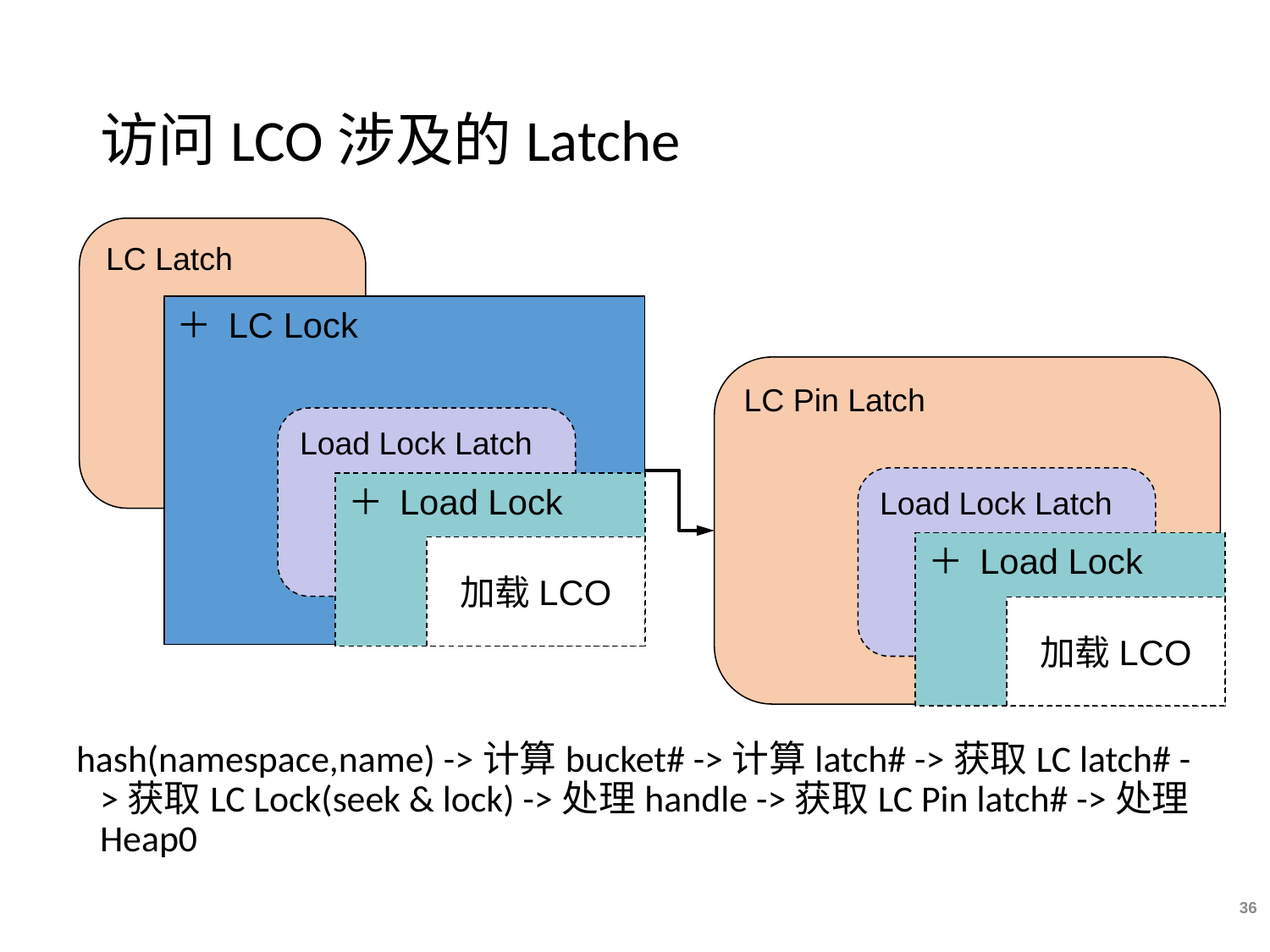

# 访问LCO涉及的Latche
LC Latch
＋ LC Lock
LC Pin Latch
Load Lock Latch
＋ Load Lock
加载LCO
Load Lock Latch
＋ Load Lock
加载LCO
hash(namespace,name) ->计算bucket# ->计算latch# ->获取LC latch# ->获取LC Lock(seek & lock) ->处理handle ->获取LC Pin latch# ->处理Heap0

36